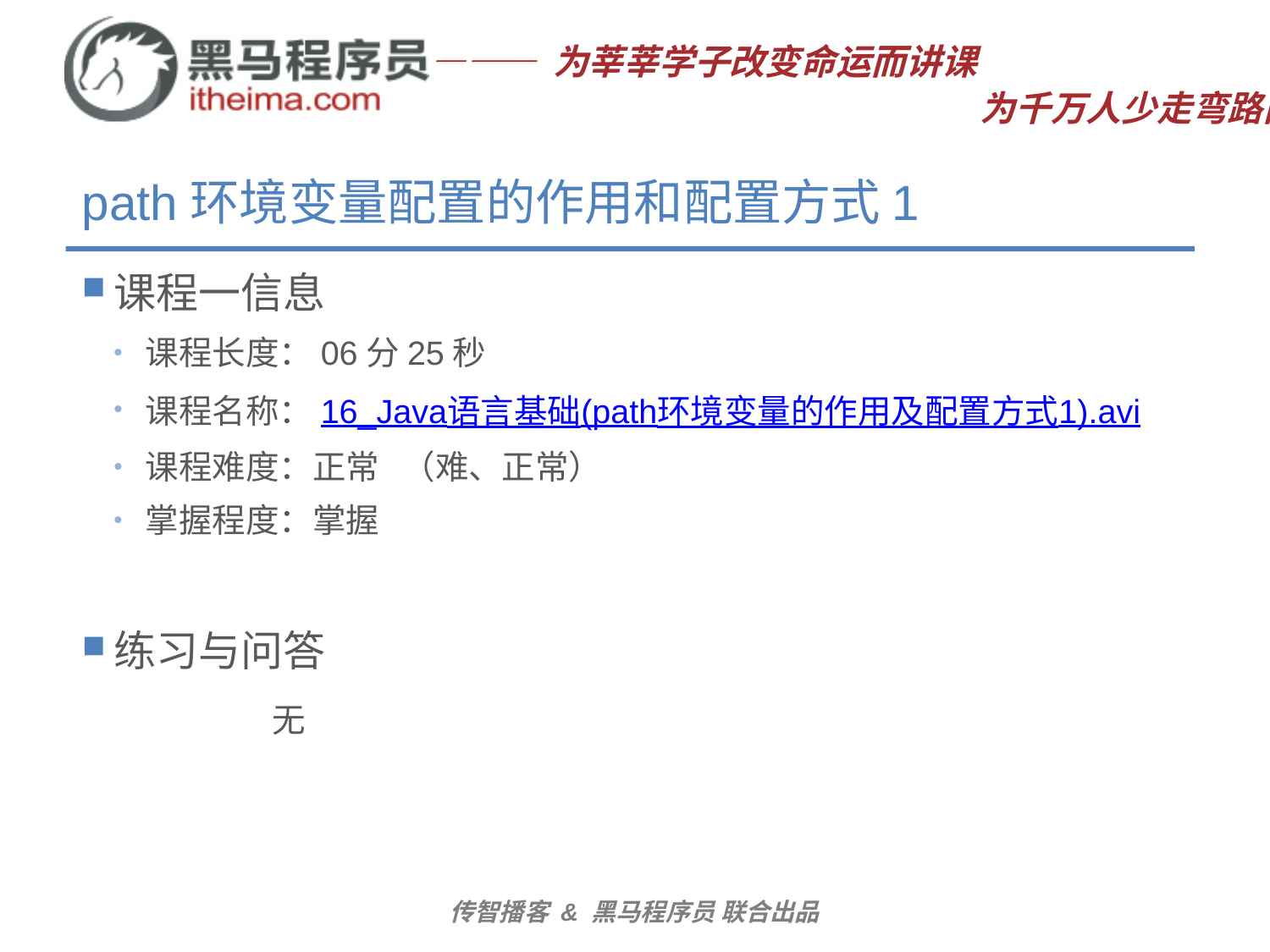

# path环境变量配置的作用和配置方式1
课程一信息
课程长度：06分25秒
课程名称：16_Java语言基础(path环境变量的作用及配置方式1).avi
课程难度：正常   （难、正常）
掌握程度：掌握

练习与问答
	无